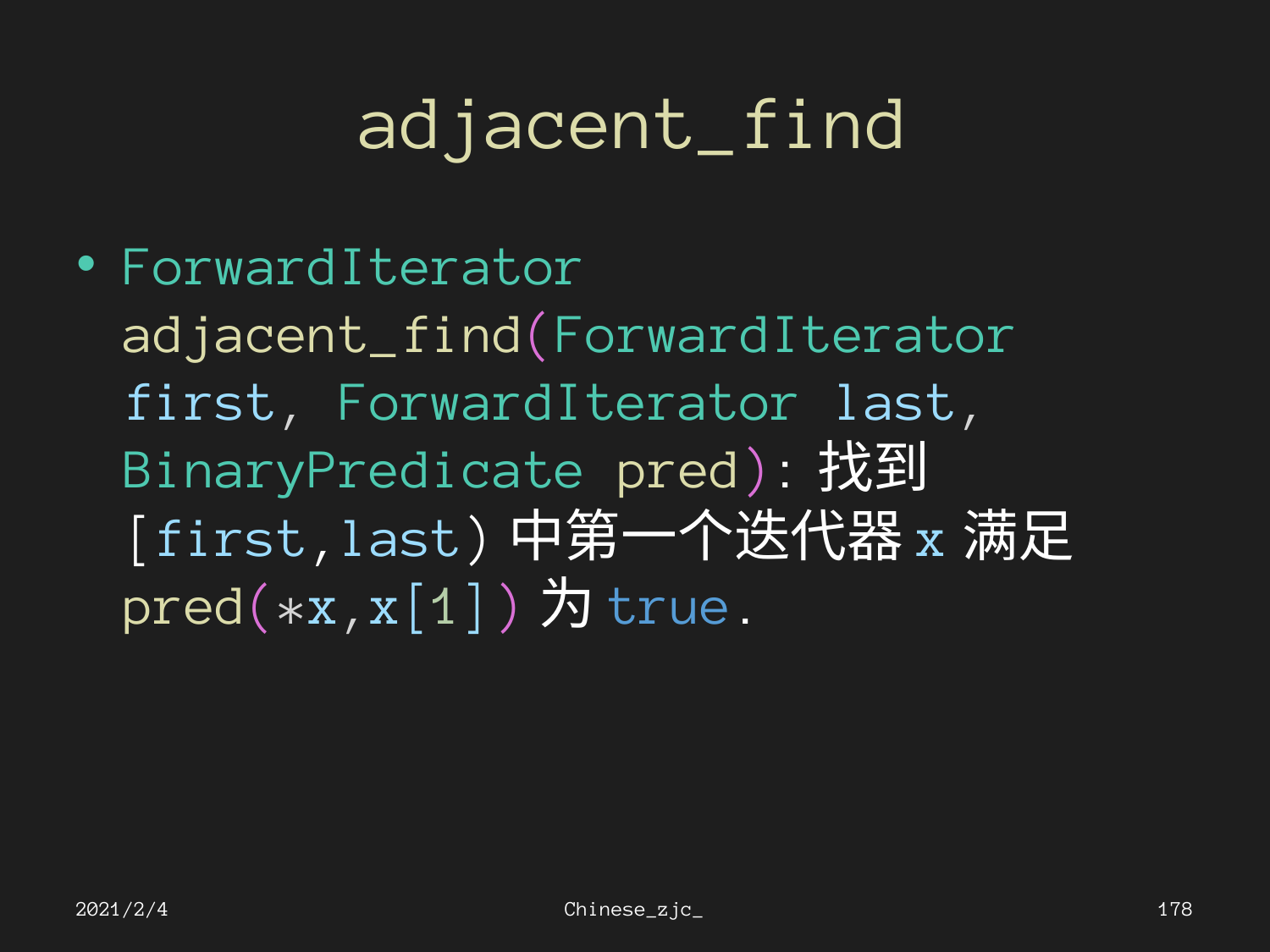

# adjacent_find
ForwardIterator adjacent_find(ForwardIterator first, ForwardIterator last, BinaryPredicate pred):找到[first,last)中第一个迭代器x满足pred(*x,x[1])为true.
2021/2/4
Chinese_zjc_
178